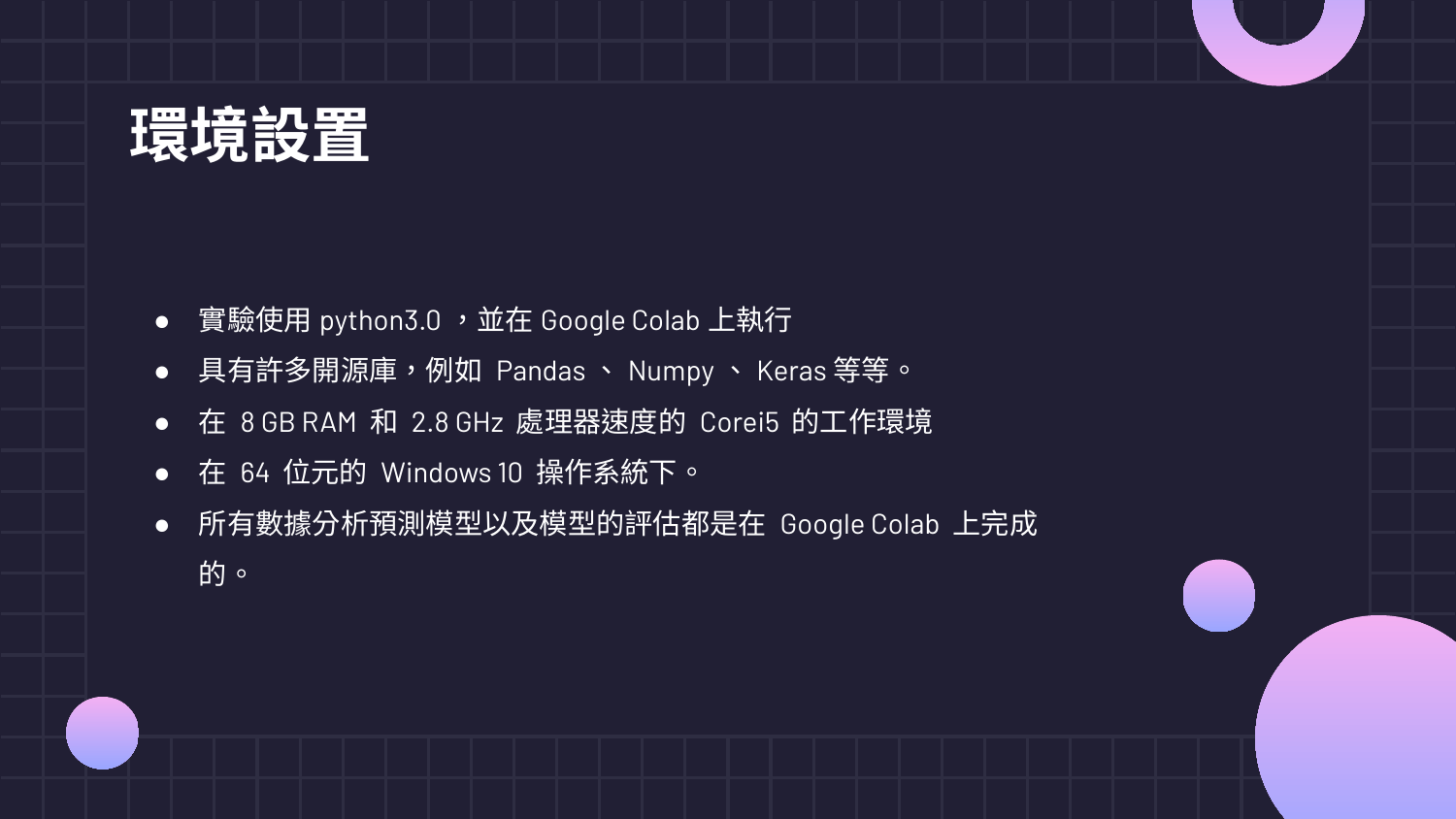

# 環境設置
實驗使用python3.0，並在Google Colab上執行
具有許多開源庫，例如 Pandas、Numpy、Keras等等。
在 8 GB RAM 和 2.8 GHz 處理器速度的 Corei5 的工作環境
在 64 位元的 Windows 10 操作系統下。
所有數據分析預測模型以及模型的評估都是在 Google Colab 上完成的。